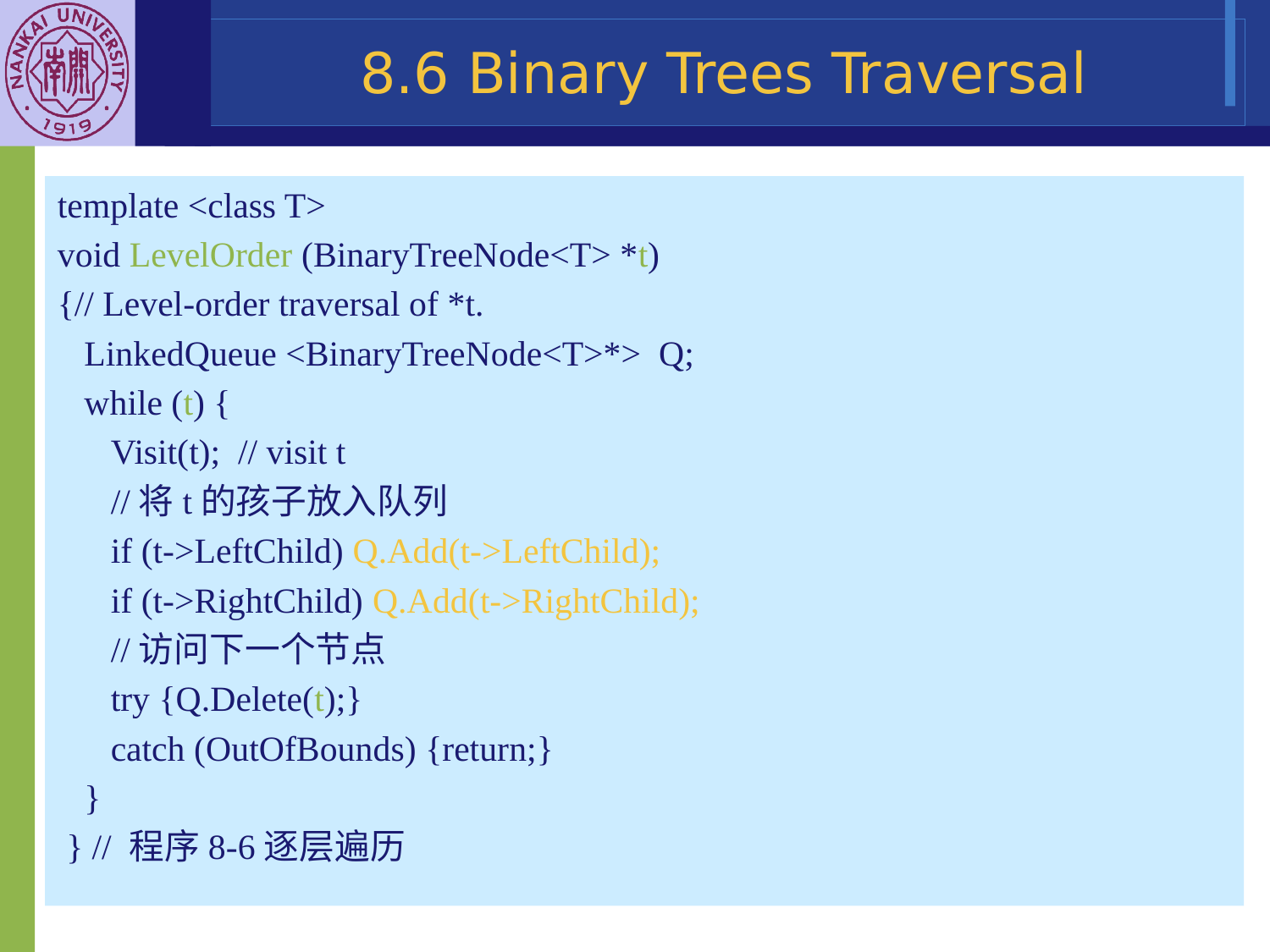

8.6 Binary Trees Traversal
template <class T>
void LevelOrder (BinaryTreeNode<T> *t)
{// Level-order traversal of *t.
   LinkedQueue <BinaryTreeNode<T>*>  Q;
   while (t) {
      Visit(t);  // visit t
      //将t的孩子放入队列
      if (t->LeftChild) Q.Add(t->LeftChild);
      if (t->RightChild) Q.Add(t->RightChild);
      //访问下一个节点
      try {Q.Delete(t);}
      catch (OutOfBounds) {return;}
   }
 } // 程序8-6逐层遍历
43